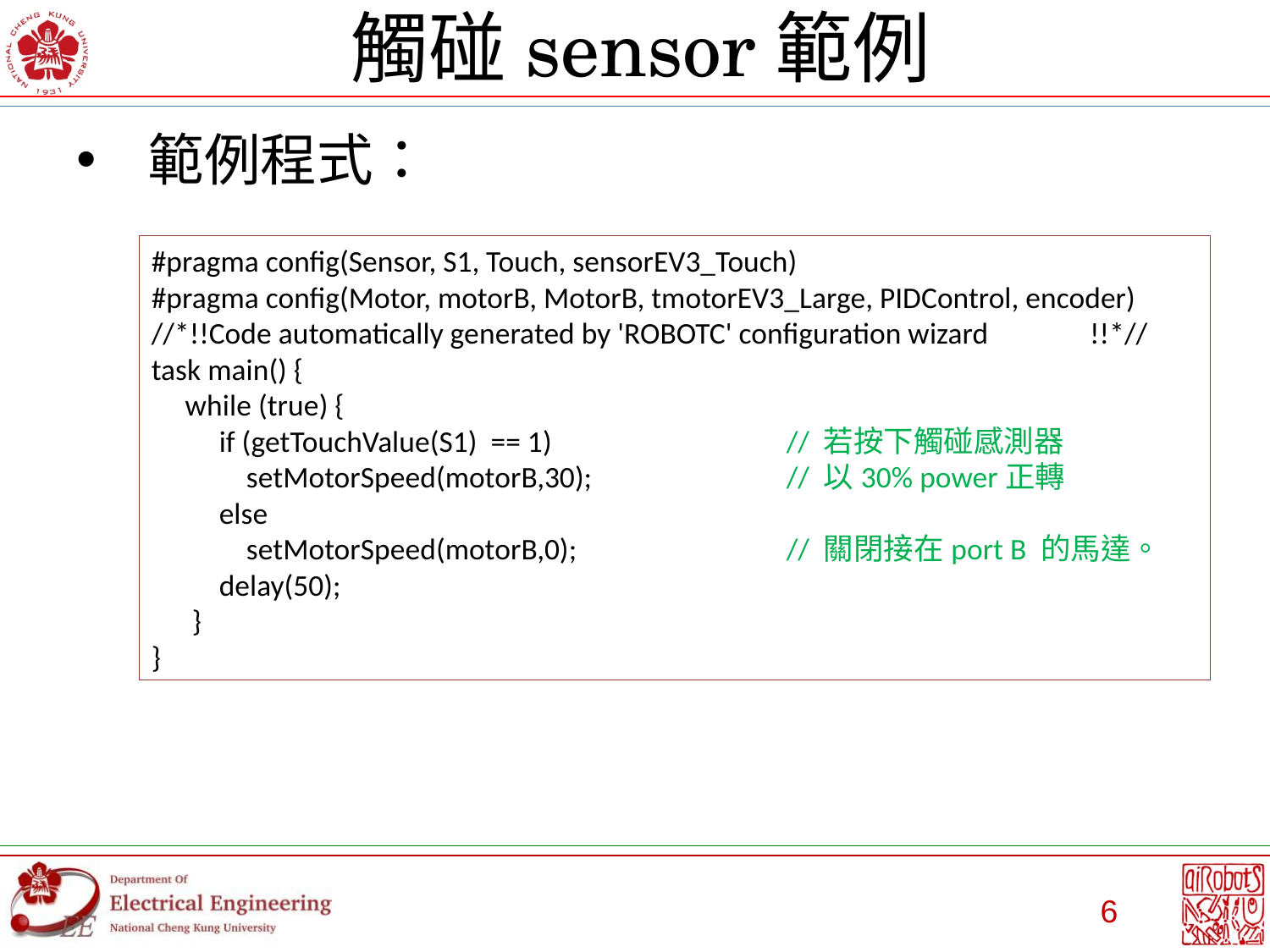

# 觸碰sensor範例
範例程式：
#pragma config(Sensor, S1, Touch, sensorEV3_Touch)
#pragma config(Motor, motorB, MotorB, tmotorEV3_Large, PIDControl, encoder)
//*!!Code automatically generated by 'ROBOTC' configuration wizard               !!*//
task main() {
     while (true) {
          if (getTouchValue(S1)  == 1)		// 若按下觸碰感測器
              setMotorSpeed(motorB,30);		// 以30% power正轉
          else
              setMotorSpeed(motorB,0);		// 關閉接在port B 的馬達。
          delay(50);
      }
}